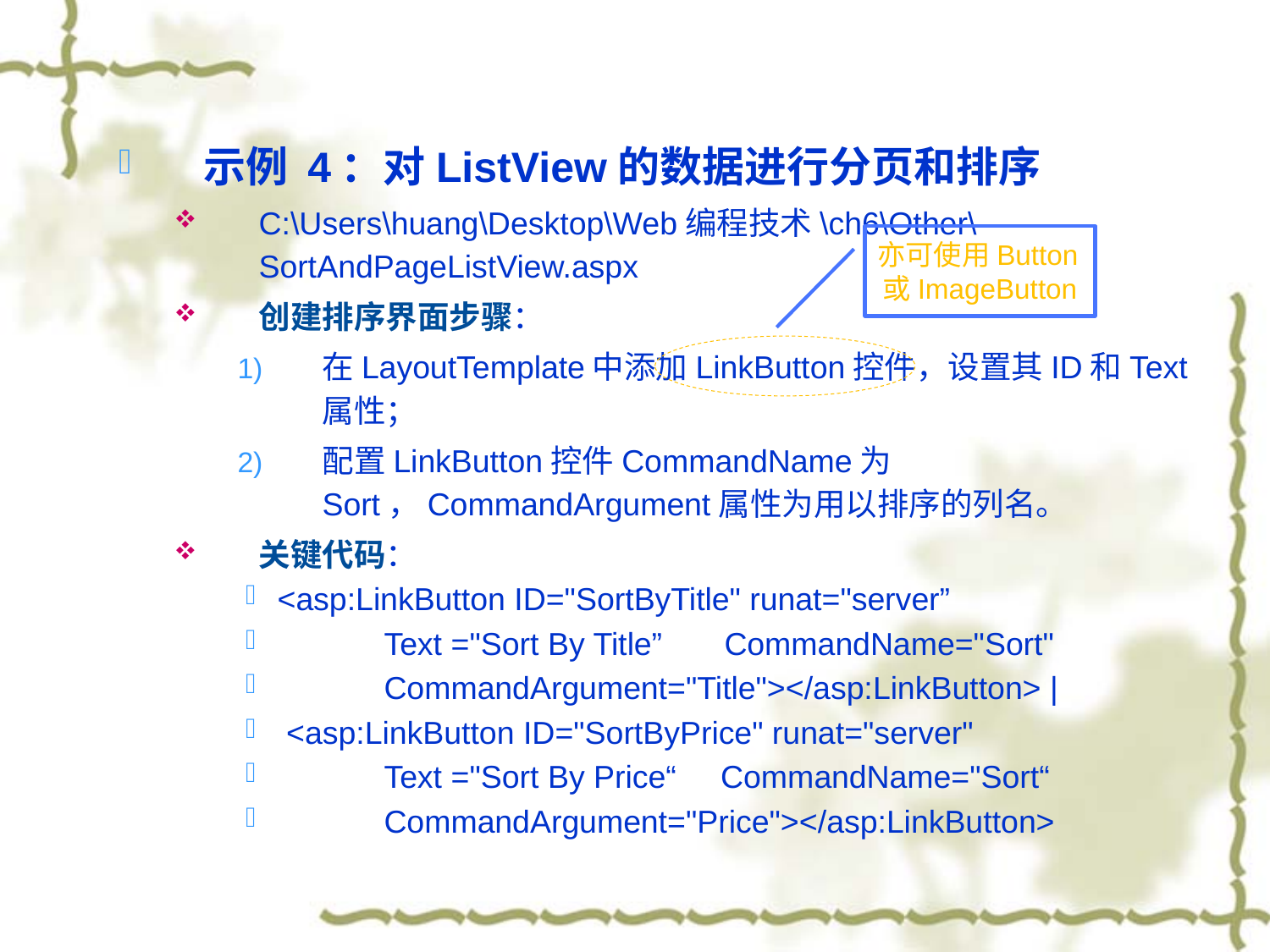

示例 4：对ListView的数据进行分页和排序
C:\Users\huang\Desktop\Web编程技术\ch6\Other\SortAndPageListView.aspx
创建排序界面步骤：
在LayoutTemplate中添加LinkButton控件，设置其ID和Text属性；
配置LinkButton控件CommandName为Sort，CommandArgument属性为用以排序的列名。
关键代码：
<asp:LinkButton ID="SortByTitle" runat="server”
            Text ="Sort By Title”       CommandName="Sort"
            CommandArgument="Title"></asp:LinkButton> |
 <asp:LinkButton ID="SortByPrice" runat="server"
            Text ="Sort By Price“     CommandName="Sort“
            CommandArgument="Price"></asp:LinkButton>

亦可使用Button或ImageButton